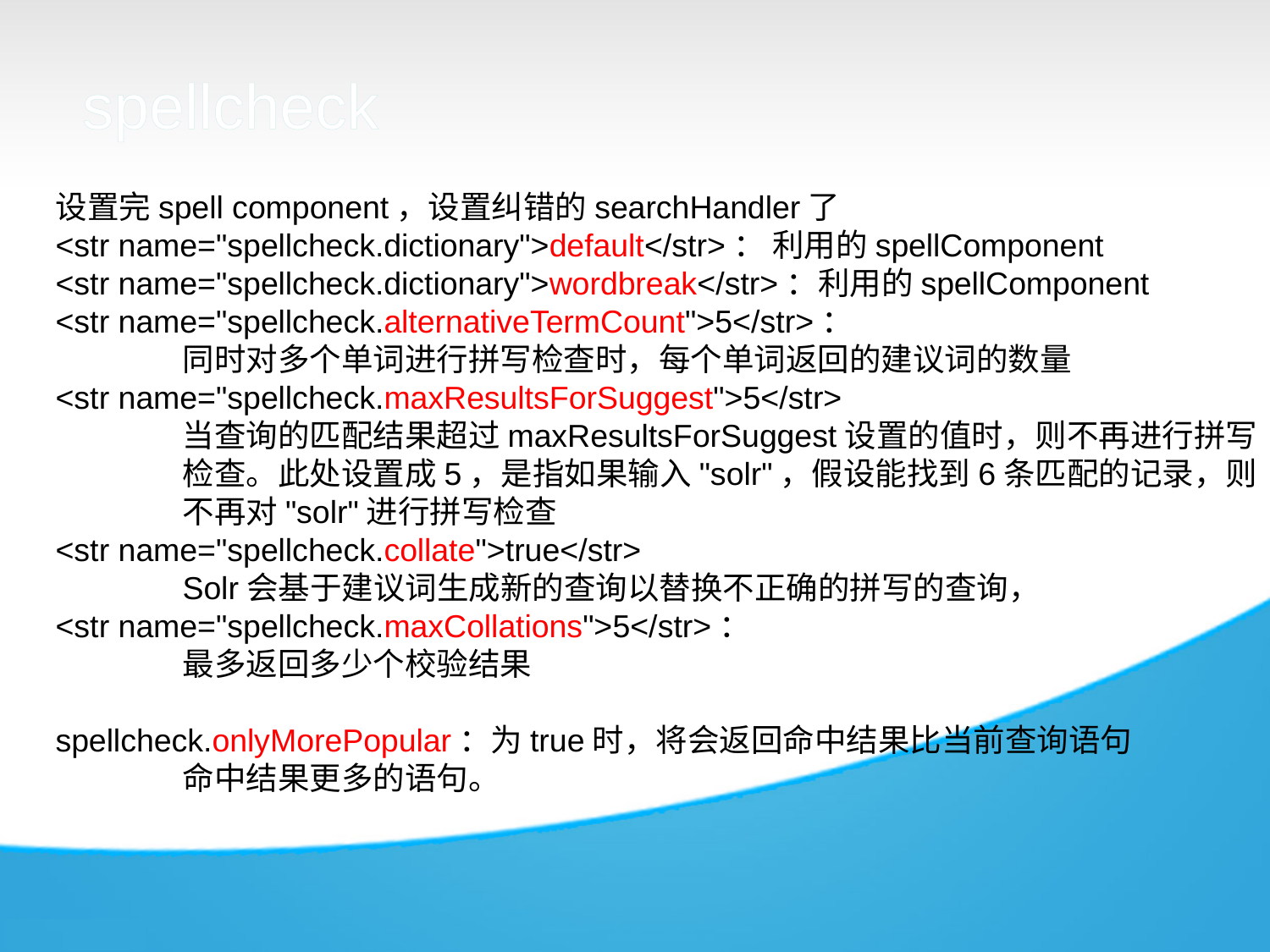

spellcheck
设置完spell component，设置纠错的searchHandler了
<str name="spellcheck.dictionary">default</str>： 利用的spellComponent
<str name="spellcheck.dictionary">wordbreak</str>：利用的spellComponent
<str name="spellcheck.alternativeTermCount">5</str>：
	同时对多个单词进行拼写检查时，每个单词返回的建议词的数量
<str name="spellcheck.maxResultsForSuggest">5</str>
	当查询的匹配结果超过maxResultsForSuggest设置的值时，则不再进行拼写
	检查。此处设置成5，是指如果输入"solr"，假设能找到6条匹配的记录，则
	不再对"solr"进行拼写检查
<str name="spellcheck.collate">true</str>
	Solr会基于建议词生成新的查询以替换不正确的拼写的查询，
<str name="spellcheck.maxCollations">5</str>：
	最多返回多少个校验结果

spellcheck.onlyMorePopular：为true时，将会返回命中结果比当前查询语句
	命中结果更多的语句。